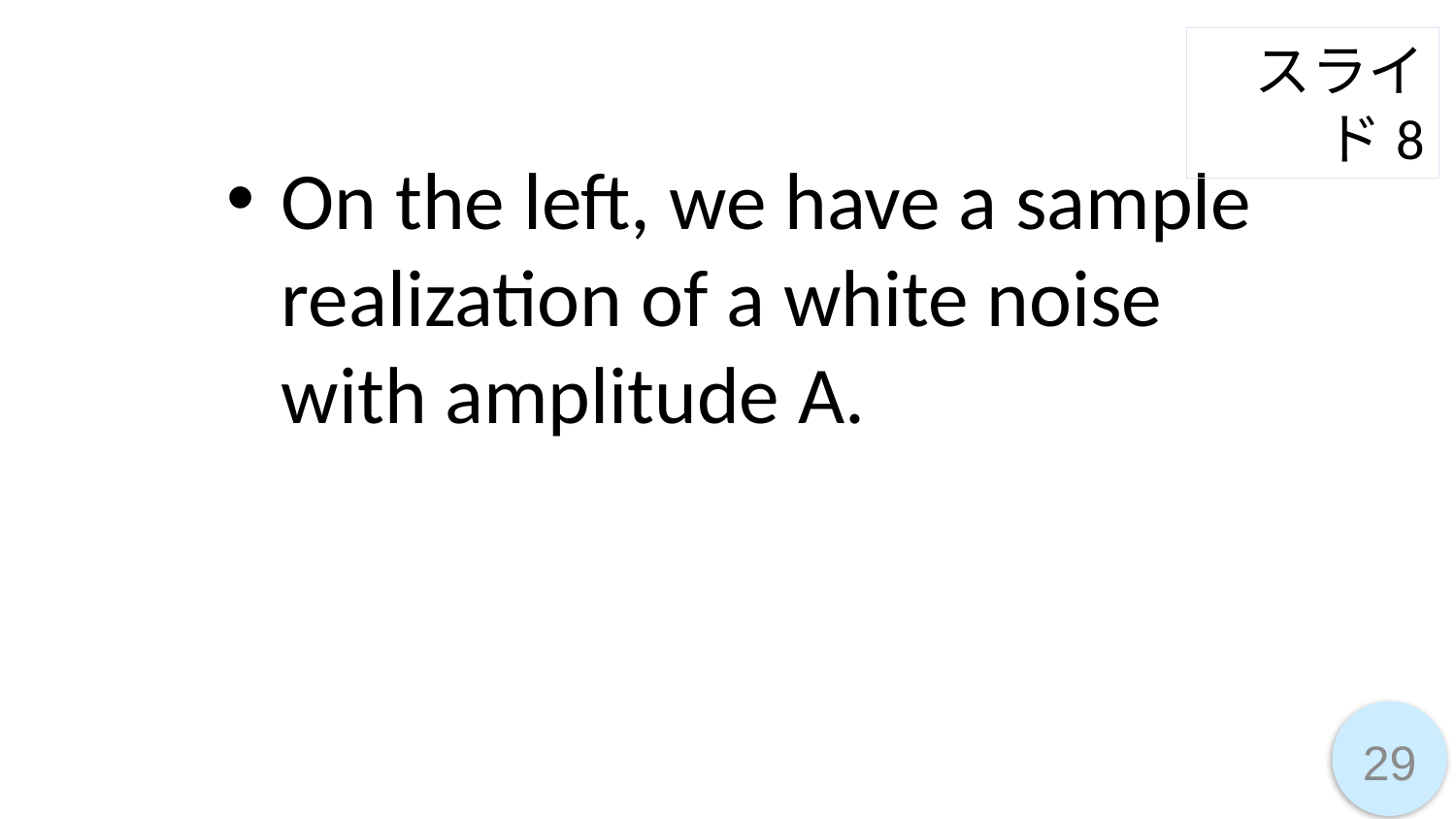

スライド8
On the left, we have a sample realization of a white noise with amplitude A.
29